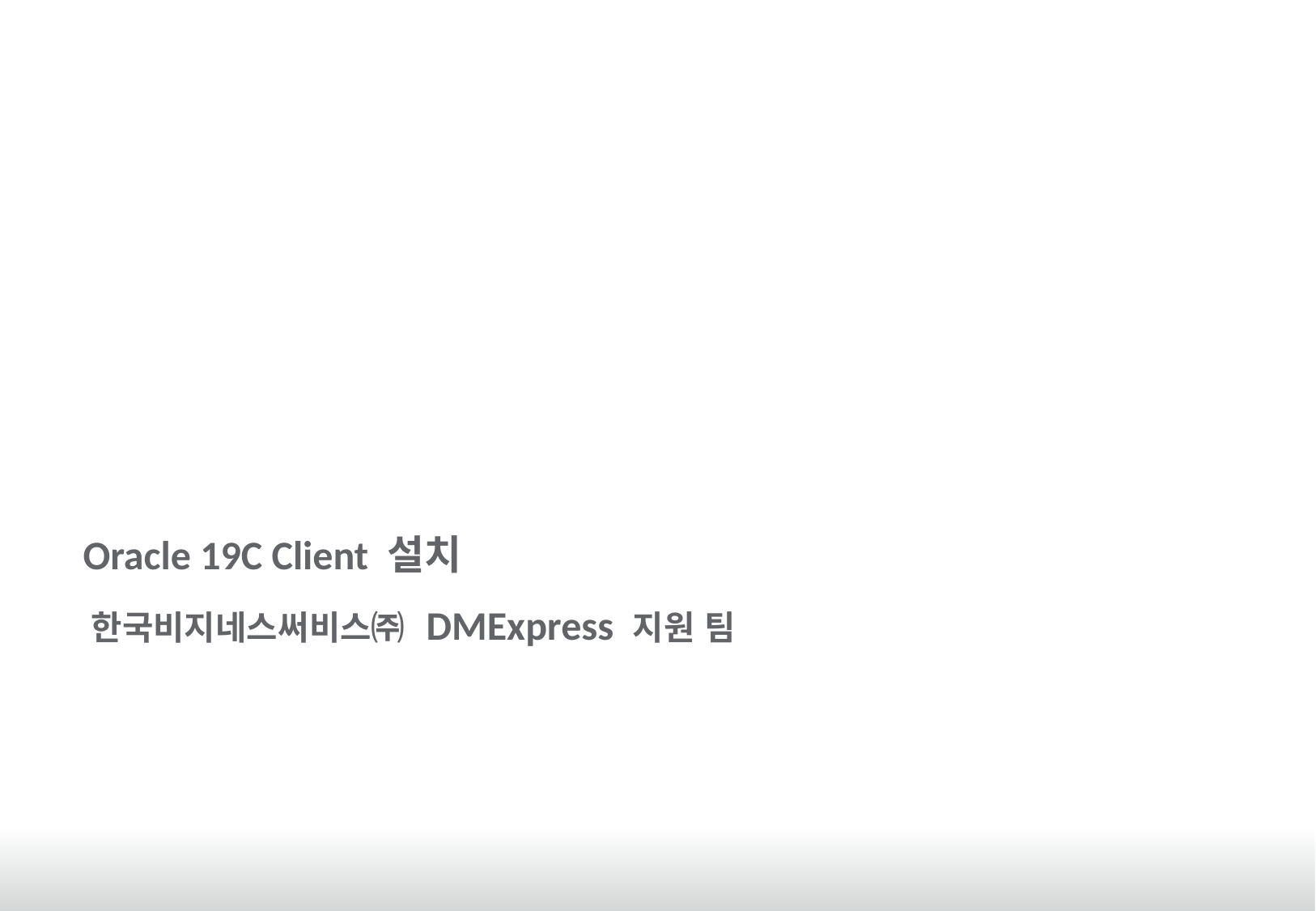

# Oracle 19C Client 설치
한국비지네스써비스㈜ DMExpress 지원 팀